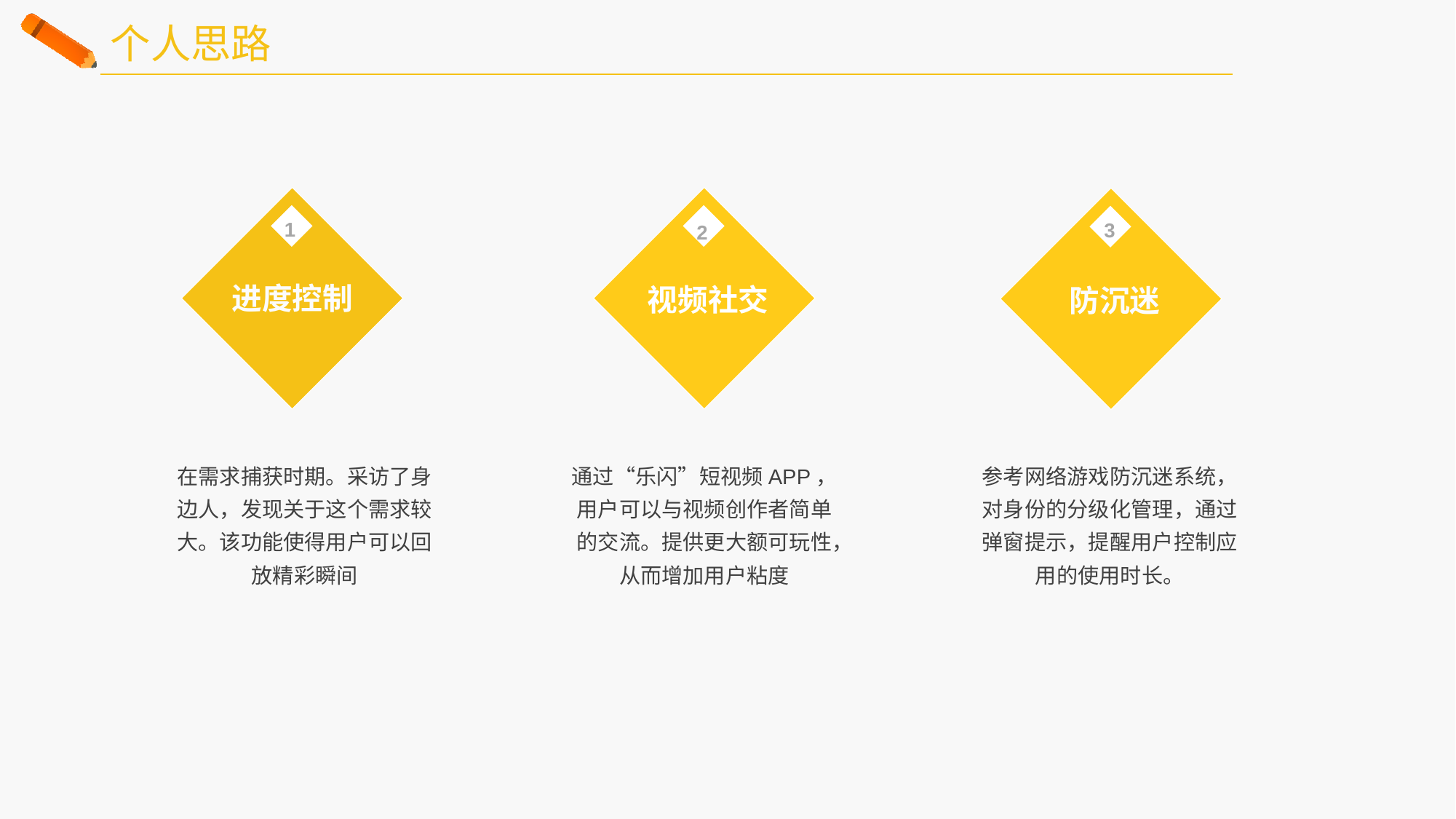

个人思路

1

进度控制
在需求捕获时期。采访了身边人，发现关于这个需求较大。该功能使得用户可以回放精彩瞬间

2
视频社交

通过“乐闪”短视频APP，用户可以与视频创作者简单的交流。提供更大额可玩性，从而增加用户粘度

3

防沉迷
参考网络游戏防沉迷系统，对身份的分级化管理，通过弹窗提示，提醒用户控制应用的使用时长。